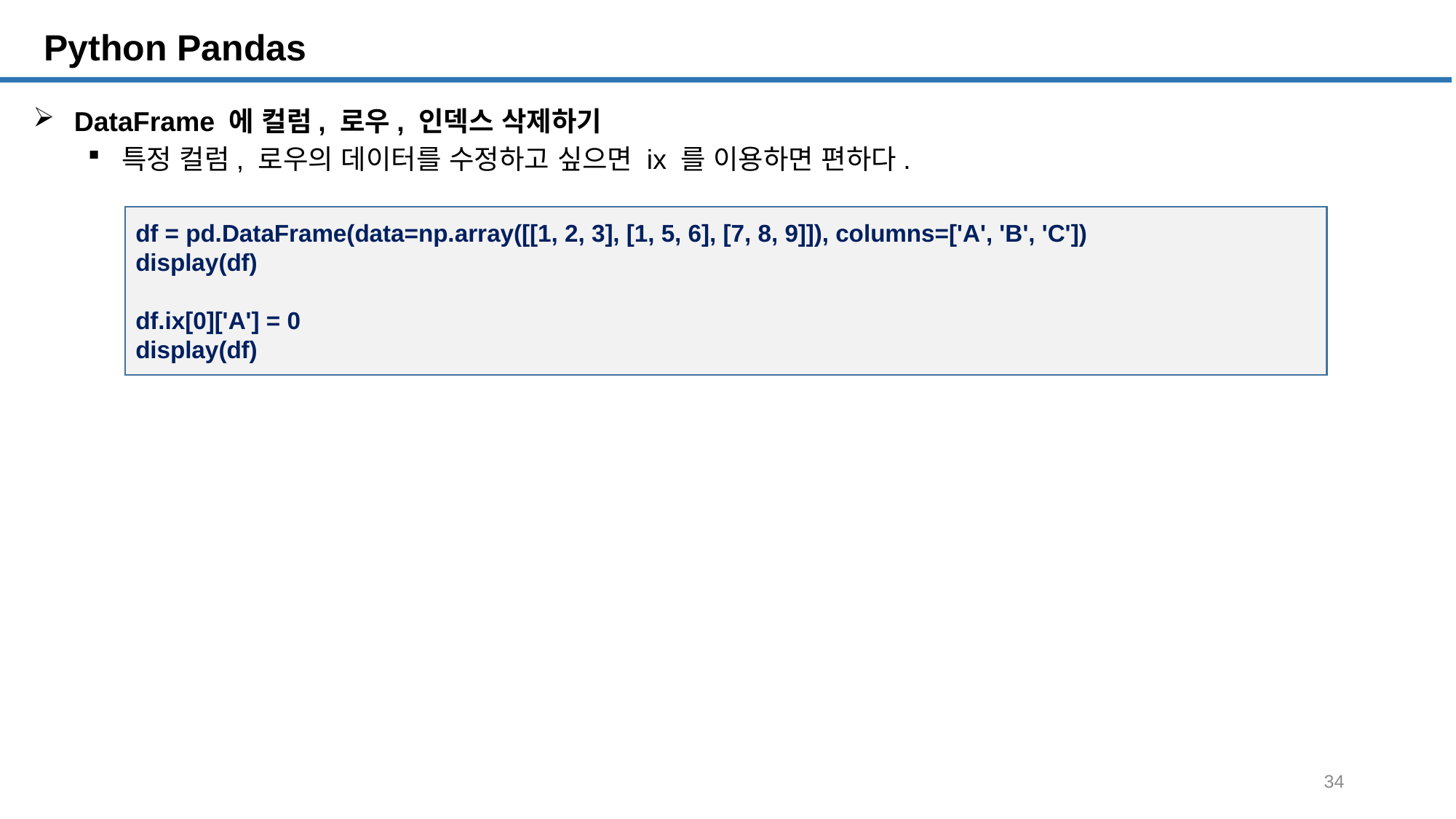

SQL 튜닝 개요
# Python Pandas

DataFrame 에 컬럼, 로우, 인덱스 삭제하기
특정 컬럼, 로우의 데이터를 수정하고 싶으면 ix 를 이용하면 편하다.
df = pd.DataFrame(data=np.array([[1, 2, 3], [1, 5, 6], [7, 8, 9]]), columns=['A', 'B', 'C'])
display(df)

df.ix[0]['A'] = 0
display(df)
34